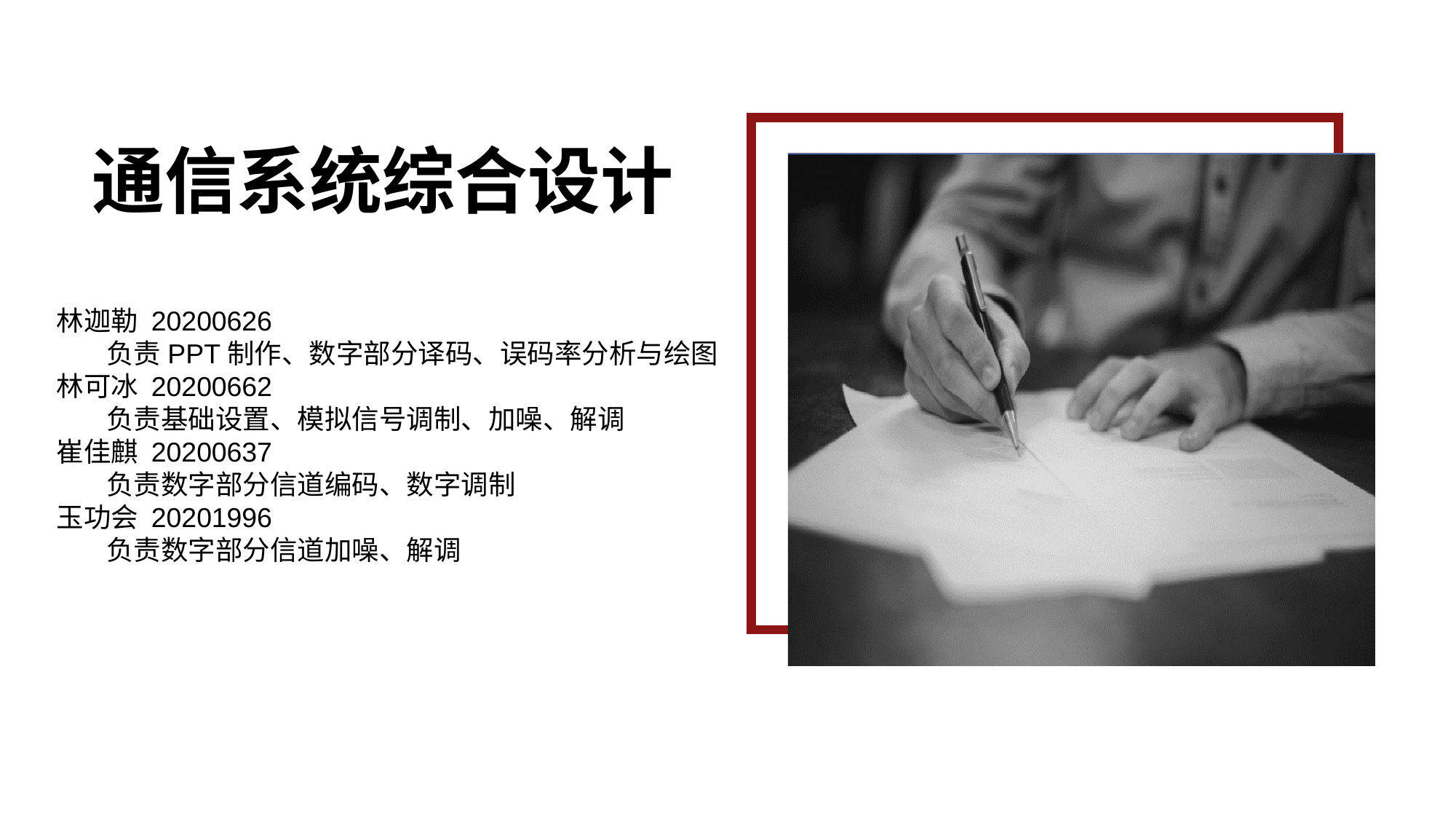

# 通信系统综合设计
林迦勒 20200626
       负责PPT制作、数字部分译码、误码率分析与绘图
林可冰 20200662
       负责基础设置、模拟信号调制、加噪、解调
崔佳麒 20200637
       负责数字部分信道编码、数字调制
玉功会 20201996
       负责数字部分信道加噪、解调